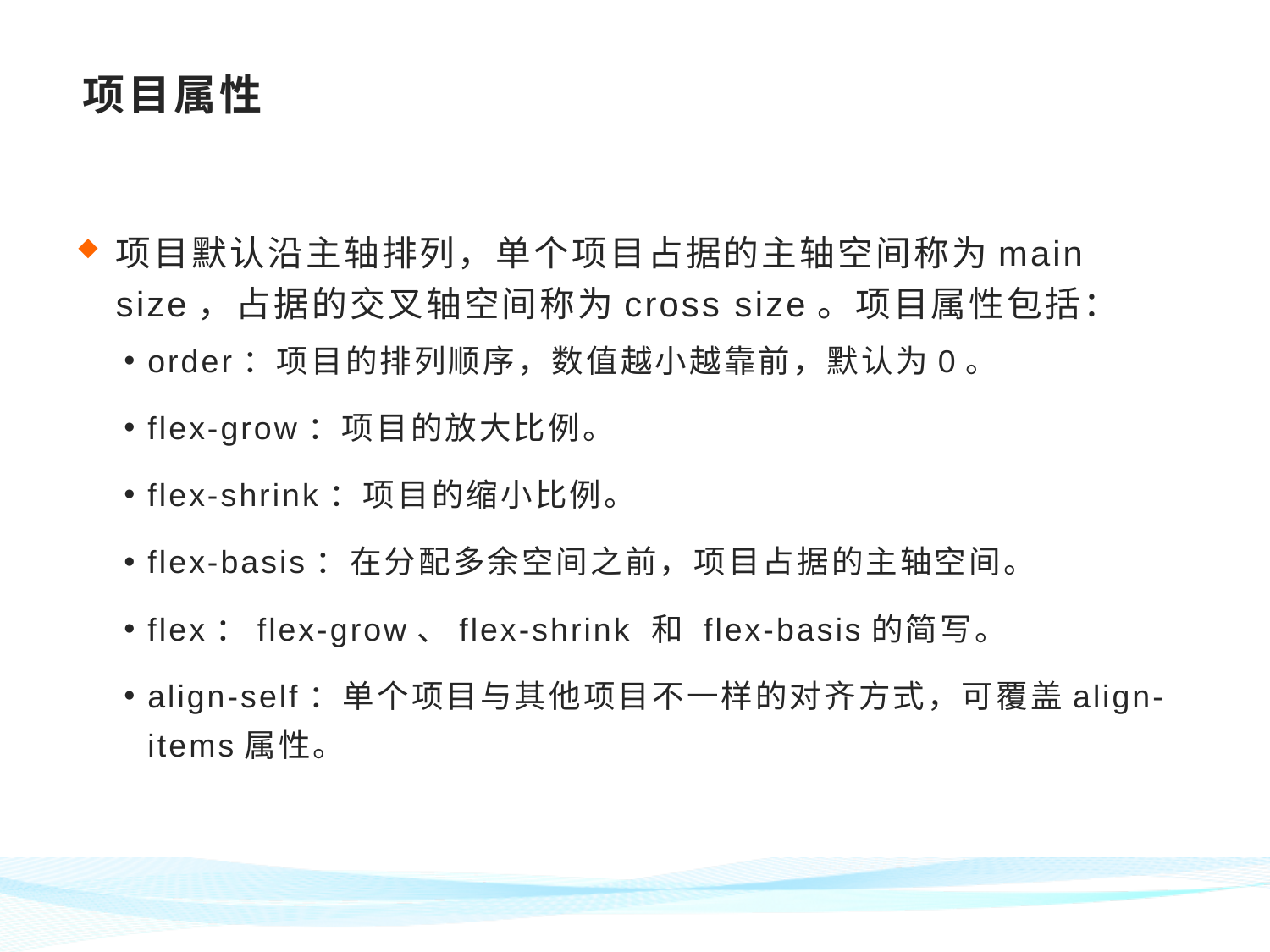

# 项目属性
项目默认沿主轴排列，单个项目占据的主轴空间称为main size，占据的交叉轴空间称为cross size。项目属性包括：
order：项目的排列顺序，数值越小越靠前，默认为0。
flex-grow：项目的放大比例。
flex-shrink：项目的缩小比例。
flex-basis：在分配多余空间之前，项目占据的主轴空间。
flex：flex-grow、flex-shrink 和 flex-basis的简写。
align-self：单个项目与其他项目不一样的对齐方式，可覆盖align-items属性。
106